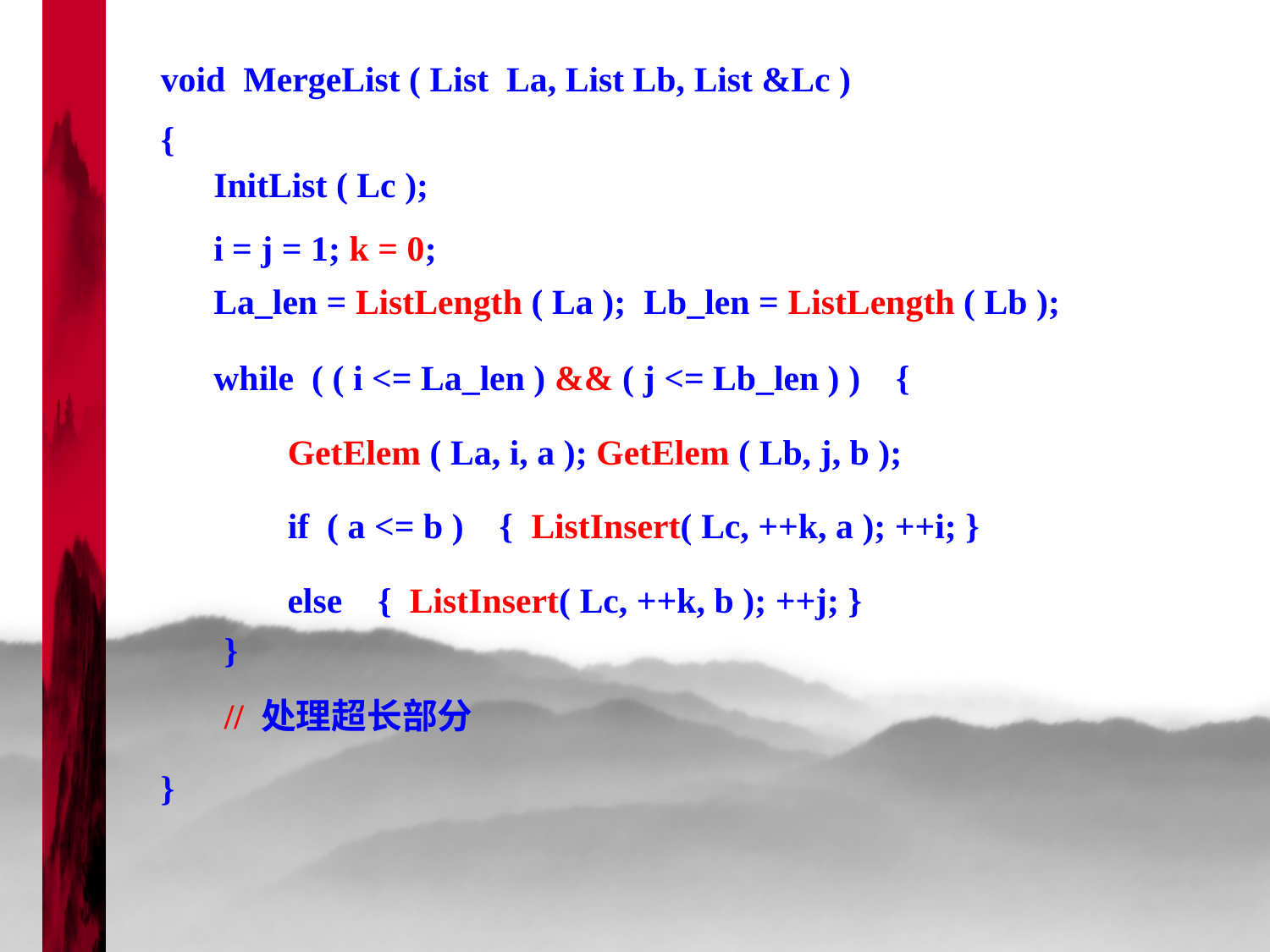

void  MergeList ( List  La, List Lb, List &Lc )
{
}
InitList ( Lc );
i = j = 1; k = 0;
La_len = ListLength ( La );  Lb_len = ListLength ( Lb );
while  ( ( i <= La_len ) && ( j <= Lb_len ) )    {
}
GetElem ( La, i, a ); GetElem ( Lb, j, b );
if  ( a <= b )    {  ListInsert( Lc, ++k, a ); ++i; }
else    {  ListInsert( Lc, ++k, b ); ++j; }
// 处理超长部分